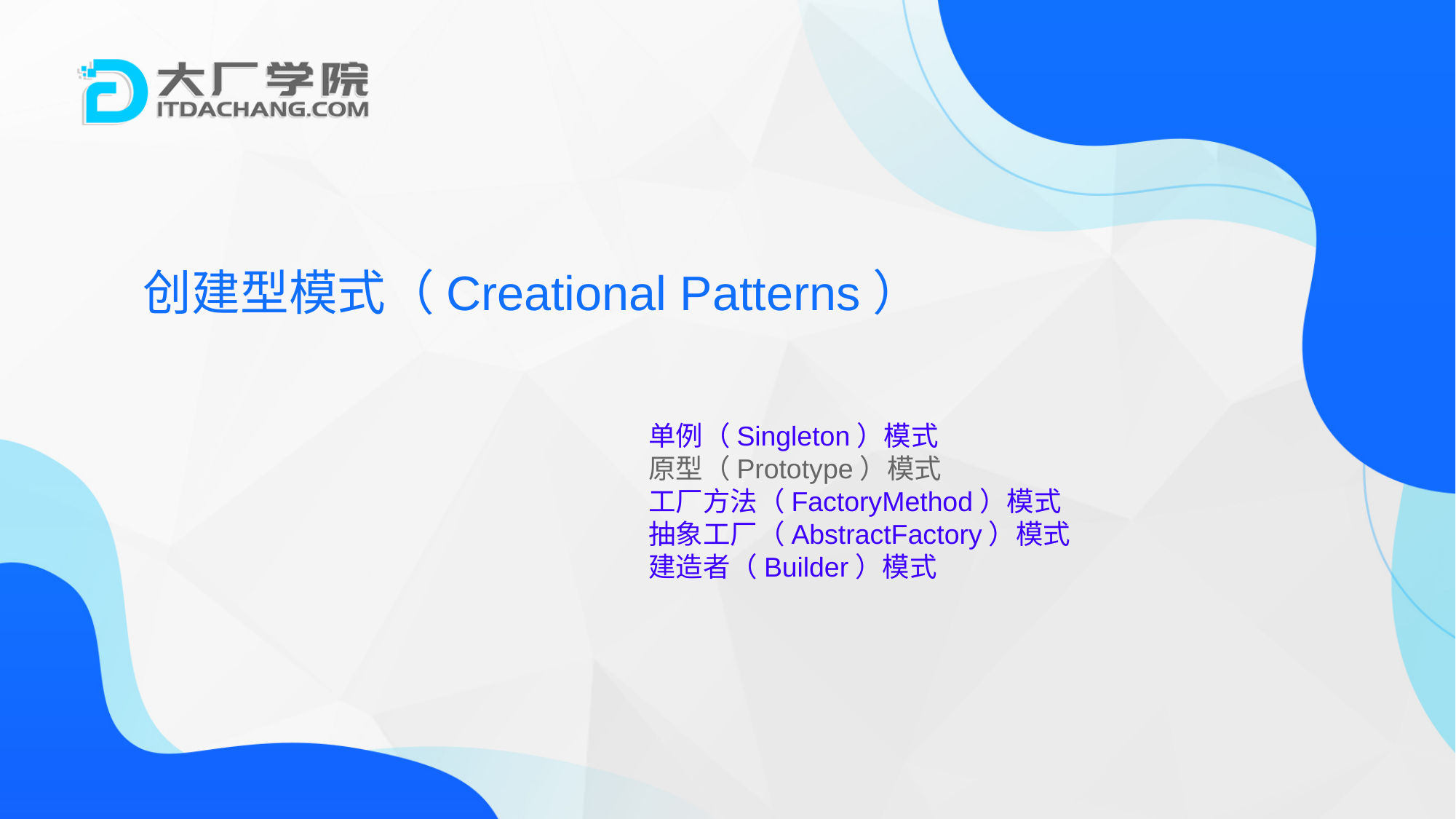

创建型模式（Creational Patterns）
单例（Singleton）模式
原型（Prototype）模式
工厂方法（FactoryMethod）模式
抽象工厂（AbstractFactory）模式
建造者（Builder）模式